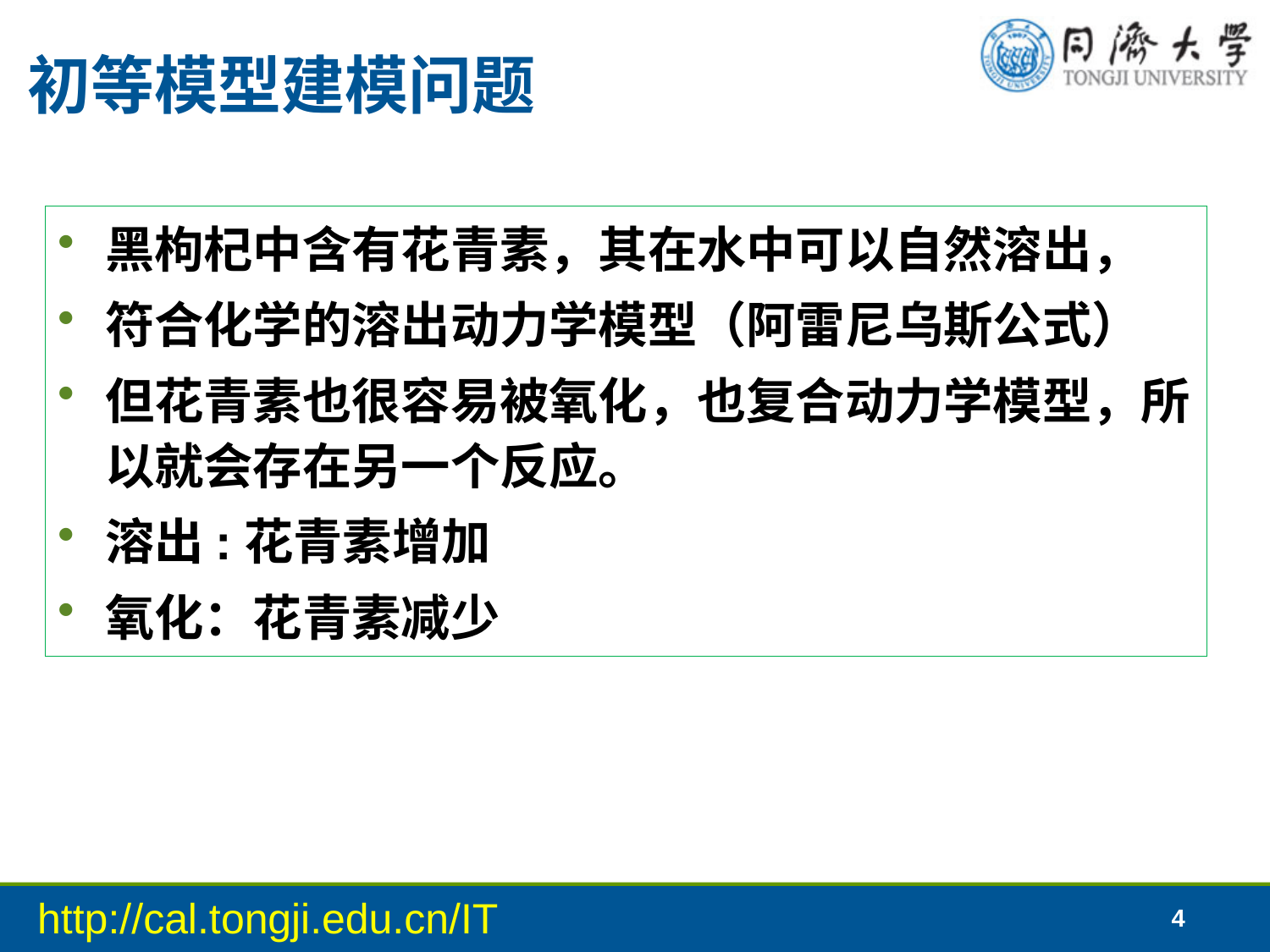

# 初等模型建模问题
黑枸杞中含有花青素，其在水中可以自然溶出，
符合化学的溶出动力学模型（阿雷尼乌斯公式）
但花青素也很容易被氧化，也复合动力学模型，所以就会存在另一个反应。
溶出:花青素增加
氧化：花青素减少